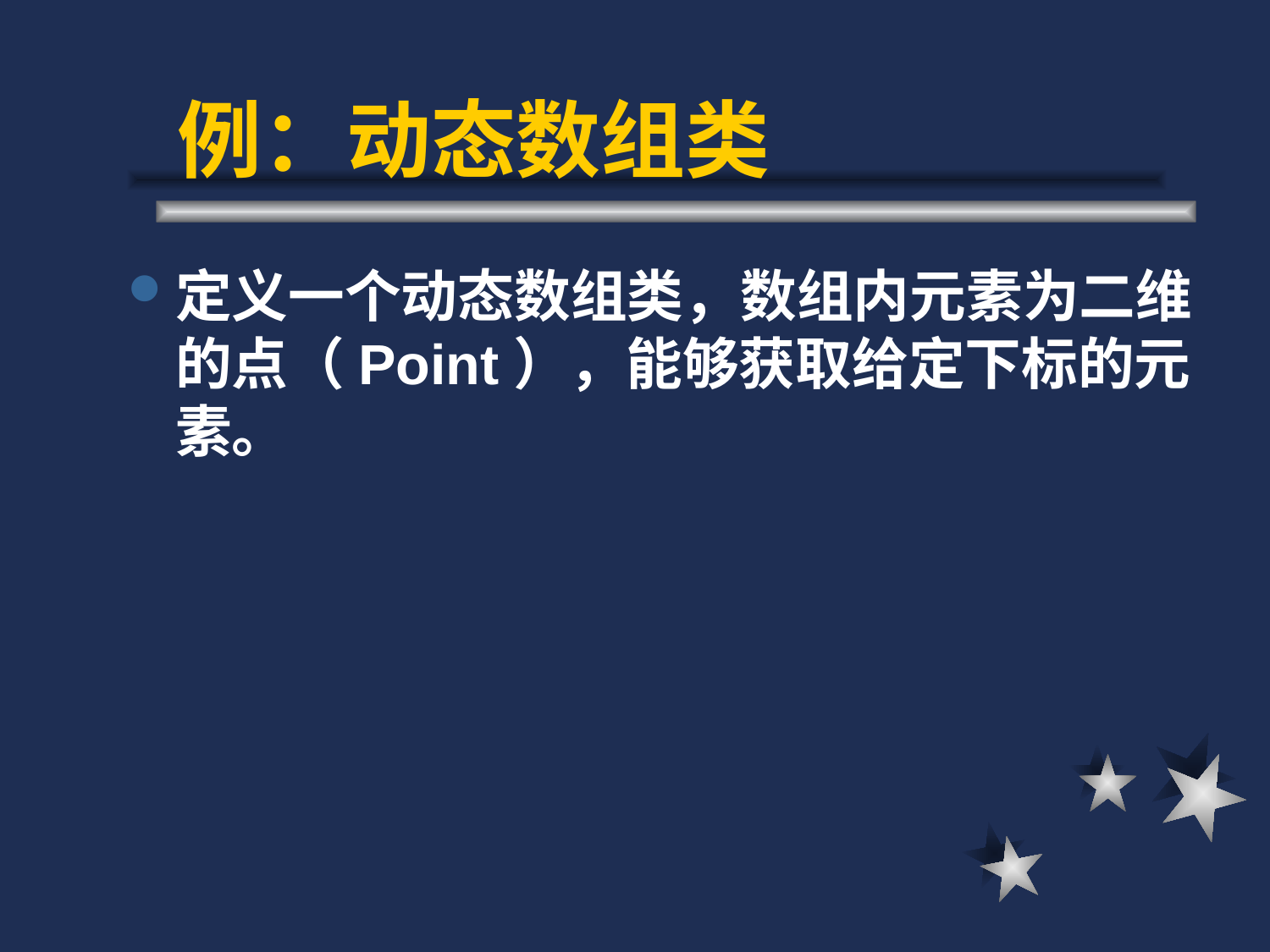

# 例：动态数组类
定义一个动态数组类，数组内元素为二维的点（Point），能够获取给定下标的元素。